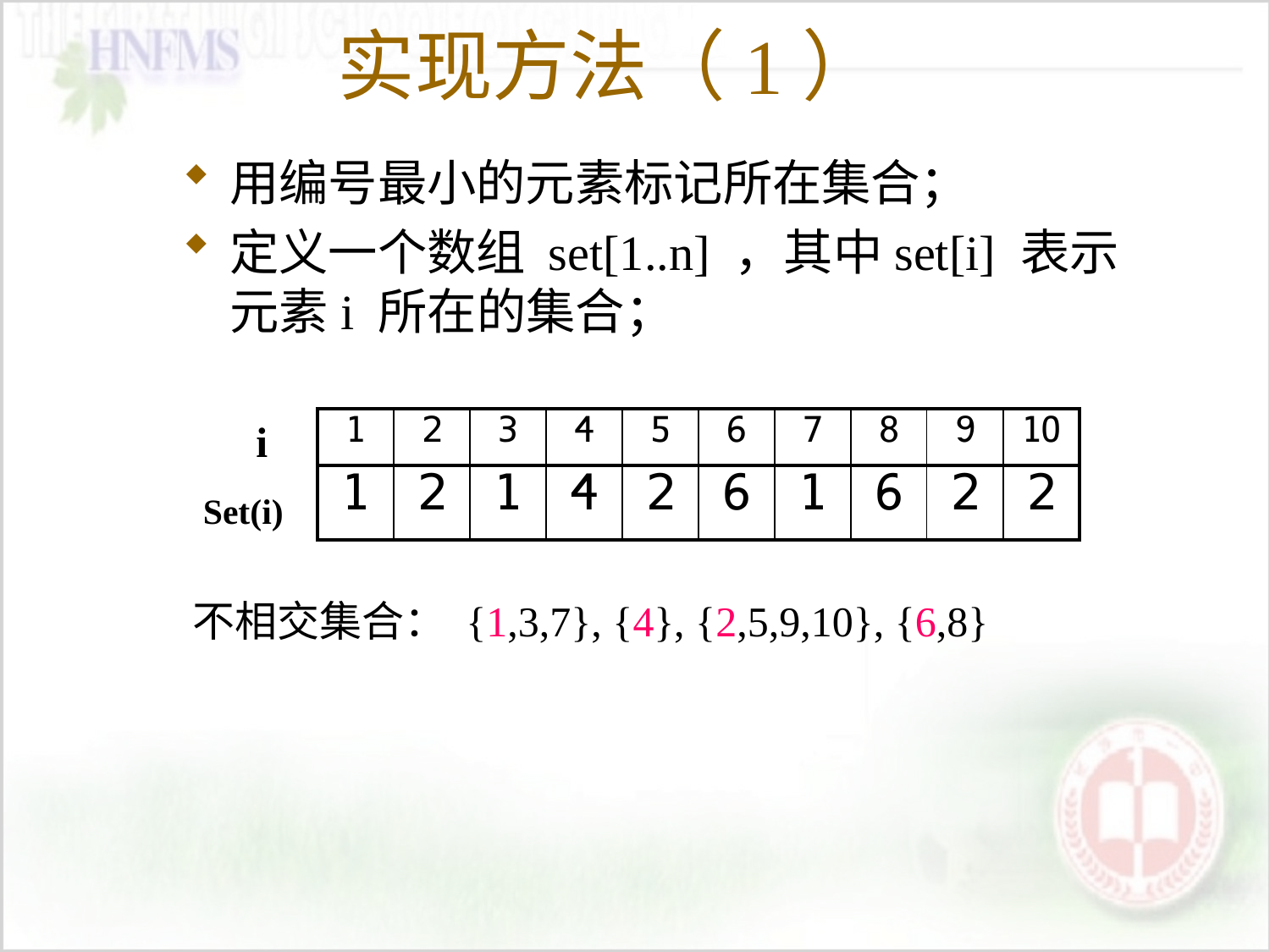

# 实现方法（1）
用编号最小的元素标记所在集合；
定义一个数组 set[1..n] ，其中set[i] 表示元素i 所在的集合；
i
| 1 | 2 | 3 | 4 | 5 | 6 | 7 | 8 | 9 | 10 |
| --- | --- | --- | --- | --- | --- | --- | --- | --- | --- |
| 1 | 2 | 1 | 4 | 2 | 6 | 1 | 6 | 2 | 2 |
Set(i)
不相交集合： {1,3,7}, {4}, {2,5,9,10}, {6,8}